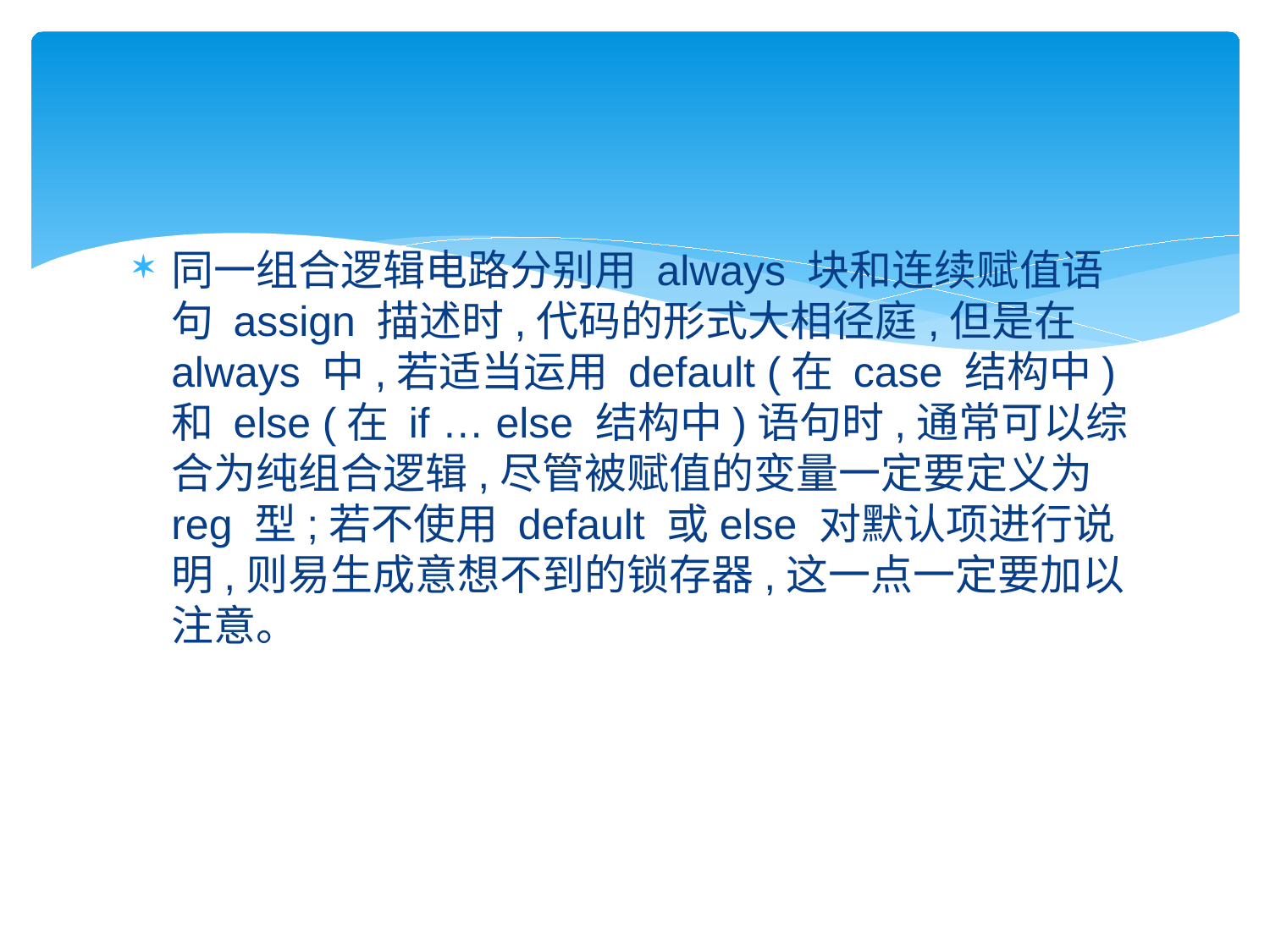

#
同一组合逻辑电路分别用 always 块和连续赋值语句 assign 描述时,代码的形式大相径庭,但是在 always 中,若适当运用 default (在 case 结构中)和 else (在 if … else 结构中)语句时,通常可以综合为纯组合逻辑,尽管被赋值的变量一定要定义为 reg 型;若不使用 default 或else 对默认项进行说明,则易生成意想不到的锁存器,这一点一定要加以注意。